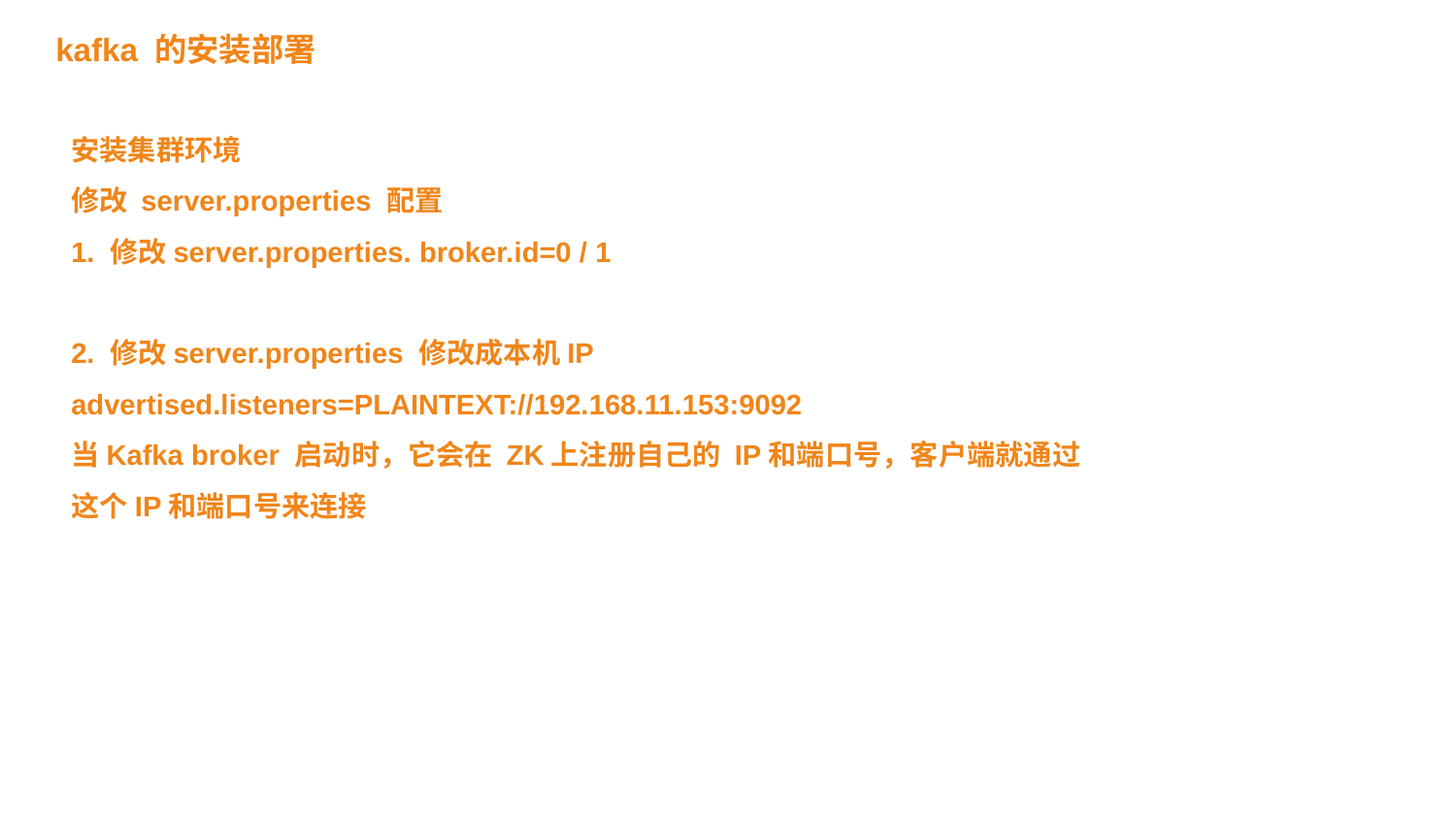

kafka 的安装部署
安装集群环境
修改 server.properties 配置
1. 修改server.properties. broker.id=0 / 1

2. 修改server.properties 修改成本机IP
advertised.listeners=PLAINTEXT://192.168.11.153:9092
当Kafka broker 启动时，它会在 ZK上注册自己的 IP和端口号，客户端就通过
这个IP和端口号来连接